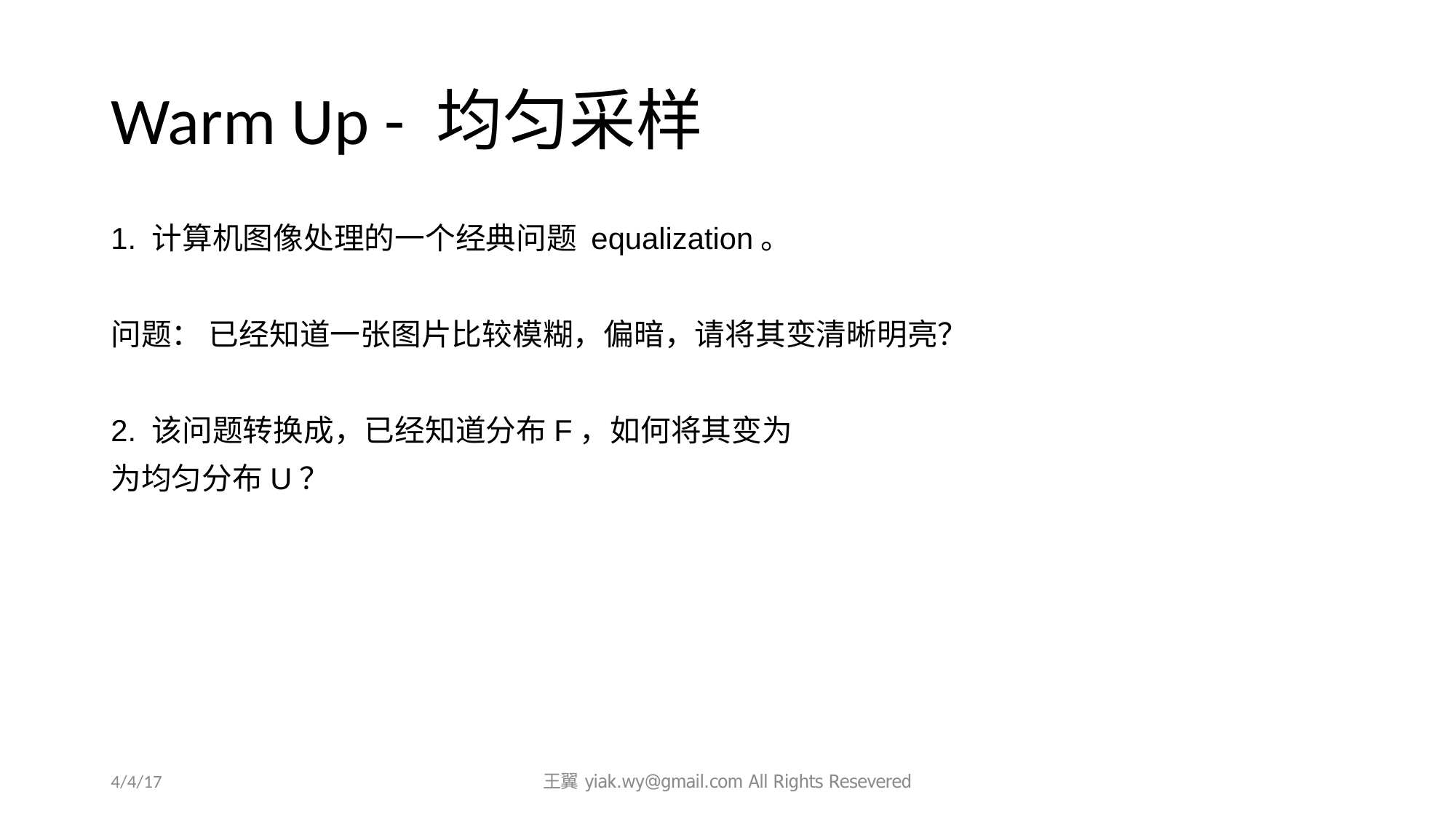

# Warm Up - 均匀采样
1. 计算机图像处理的一个经典问题 equalization。

问题： 已经知道一张图片比较模糊，偏暗，请将其变清晰明亮？

2. 该问题转换成，已经知道分布F，如何将其变为
为均匀分布U？

4/4/17
王翼 yiak.wy@gmail.com All Rights Resevered